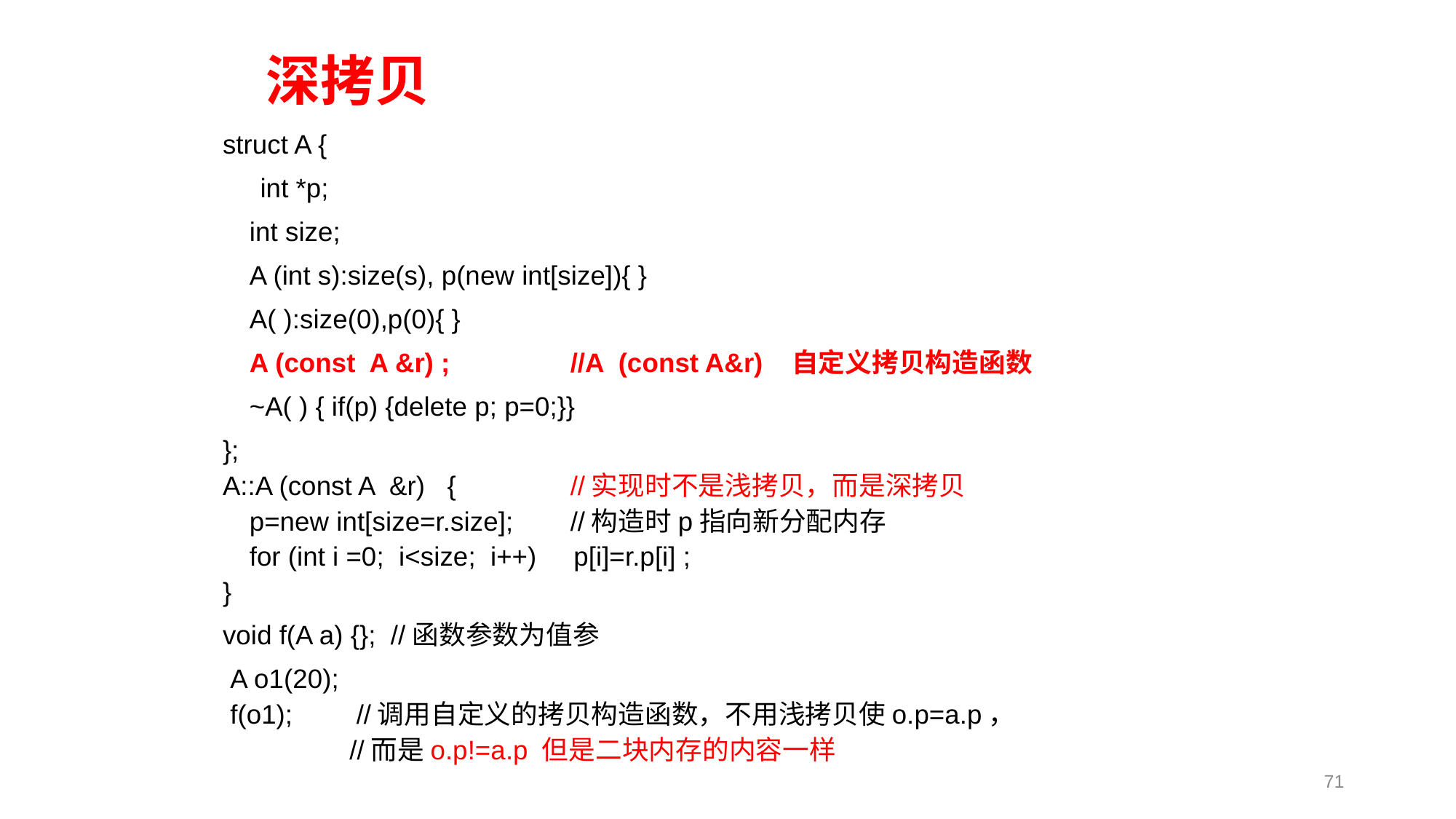

# 深拷贝
struct A {
     int *p;
	int size;
	A (int s):size(s), p(new int[size]){ }
	A( ):size(0),p(0){ }
	A (const  A &r) ;  	//A  (const A&r)   自定义拷贝构造函数
	~A( ) { if(p) {delete p; p=0;}}
};
A::A (const A  &r)   { 		//实现时不是浅拷贝，而是深拷贝
	p=new int[size=r.size]; 		//构造时p指向新分配内存
	for (int i =0;  i<size;  i++)     p[i]=r.p[i] ;
}
void f(A a) {};  //函数参数为值参
 A o1(20);
 f(o1); 	//调用自定义的拷贝构造函数，不用浅拷贝使o.p=a.p，
                 //而是o.p!=a.p 但是二块内存的内容一样

71